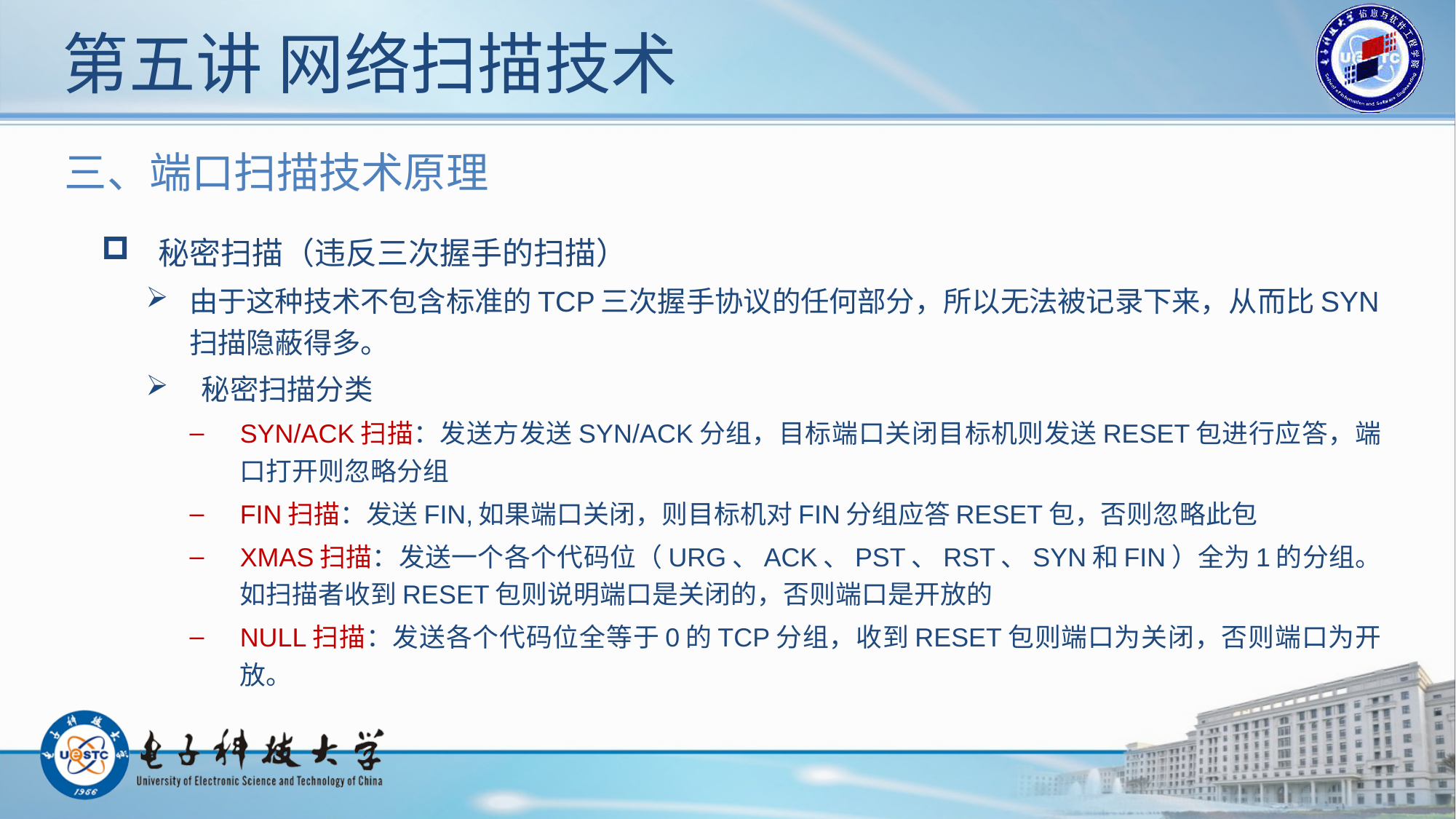

# 第五讲 网络扫描技术
三、端口扫描技术原理
 秘密扫描（违反三次握手的扫描）
由于这种技术不包含标准的TCP三次握手协议的任何部分，所以无法被记录下来，从而比SYN扫描隐蔽得多。
 秘密扫描分类
SYN/ACK扫描：发送方发送SYN/ACK分组，目标端口关闭目标机则发送RESET包进行应答，端口打开则忽略分组
FIN扫描：发送FIN,如果端口关闭，则目标机对FIN分组应答RESET包，否则忽略此包
XMAS扫描：发送一个各个代码位（URG、ACK、PST、RST、SYN和FIN）全为1的分组。如扫描者收到RESET包则说明端口是关闭的，否则端口是开放的
NULL扫描：发送各个代码位全等于0的TCP分组，收到RESET包则端口为关闭，否则端口为开放。